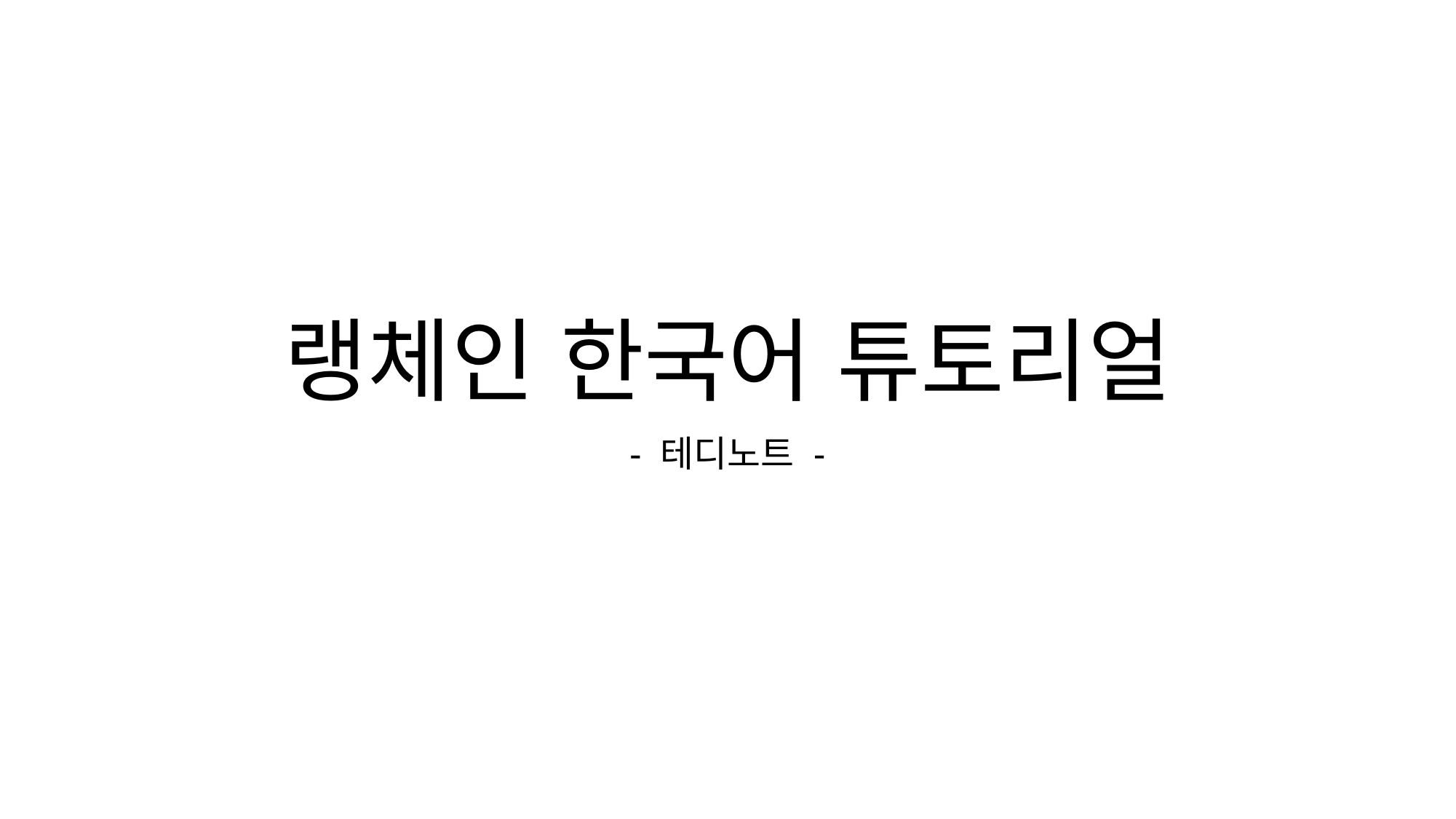

# 랭체인 한국어 튜토리얼
- 테디노트 -